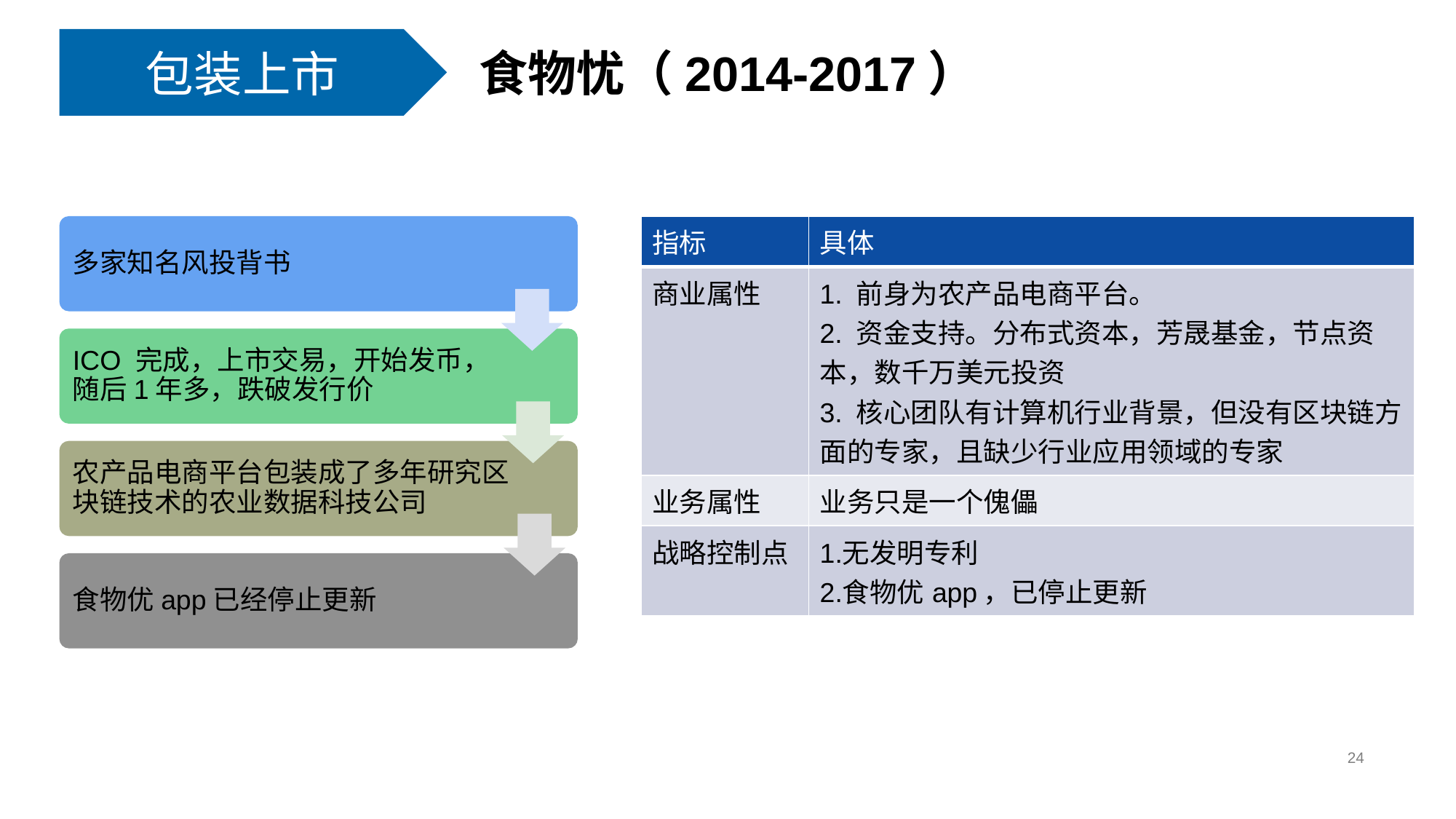

包装上市
食物忧（2014-2017）
多家知名风投背书

ICO 完成，上市交易，开始发币，随后1年多，跌破发行价

农产品电商平台包装成了多年研究区块链技术的农业数据科技公司

食物优app已经停止更新
| 指标 | 具体 |
| --- | --- |
| 商业属性 | 1. 前身为农产品电商平台。 2. 资金支持。分布式资本，芳晟基金，节点资本，数千万美元投资 3. 核心团队有计算机行业背景，但没有区块链方面的专家，且缺少行业应用领域的专家 |
| 业务属性 | 业务只是一个傀儡 |
| 战略控制点 | 无发明专利 食物优app，已停止更新 |
24